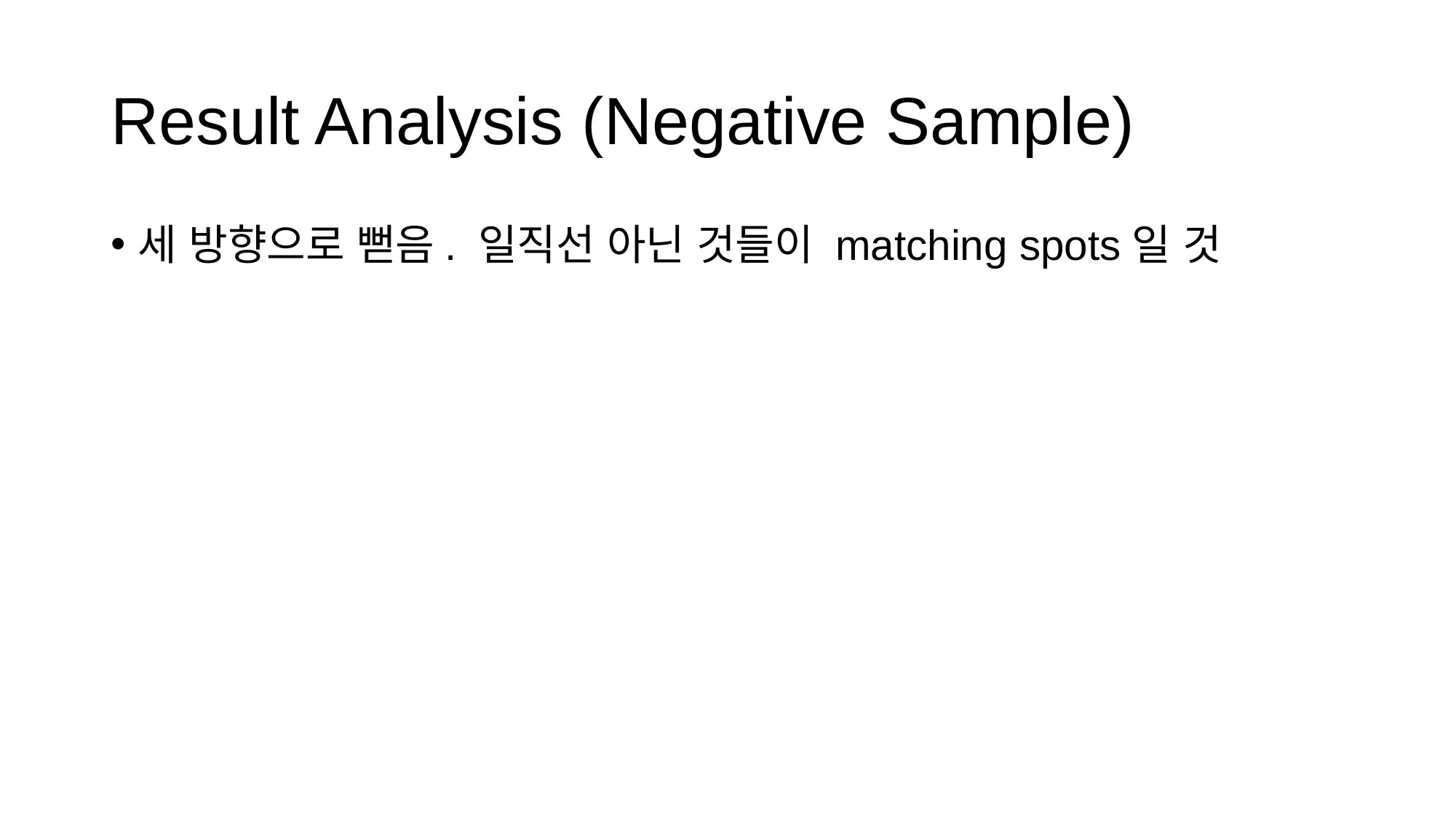

# Result Analysis (Negative Sample)
세 방향으로 뻗음. 일직선 아닌 것들이 matching spots일 것